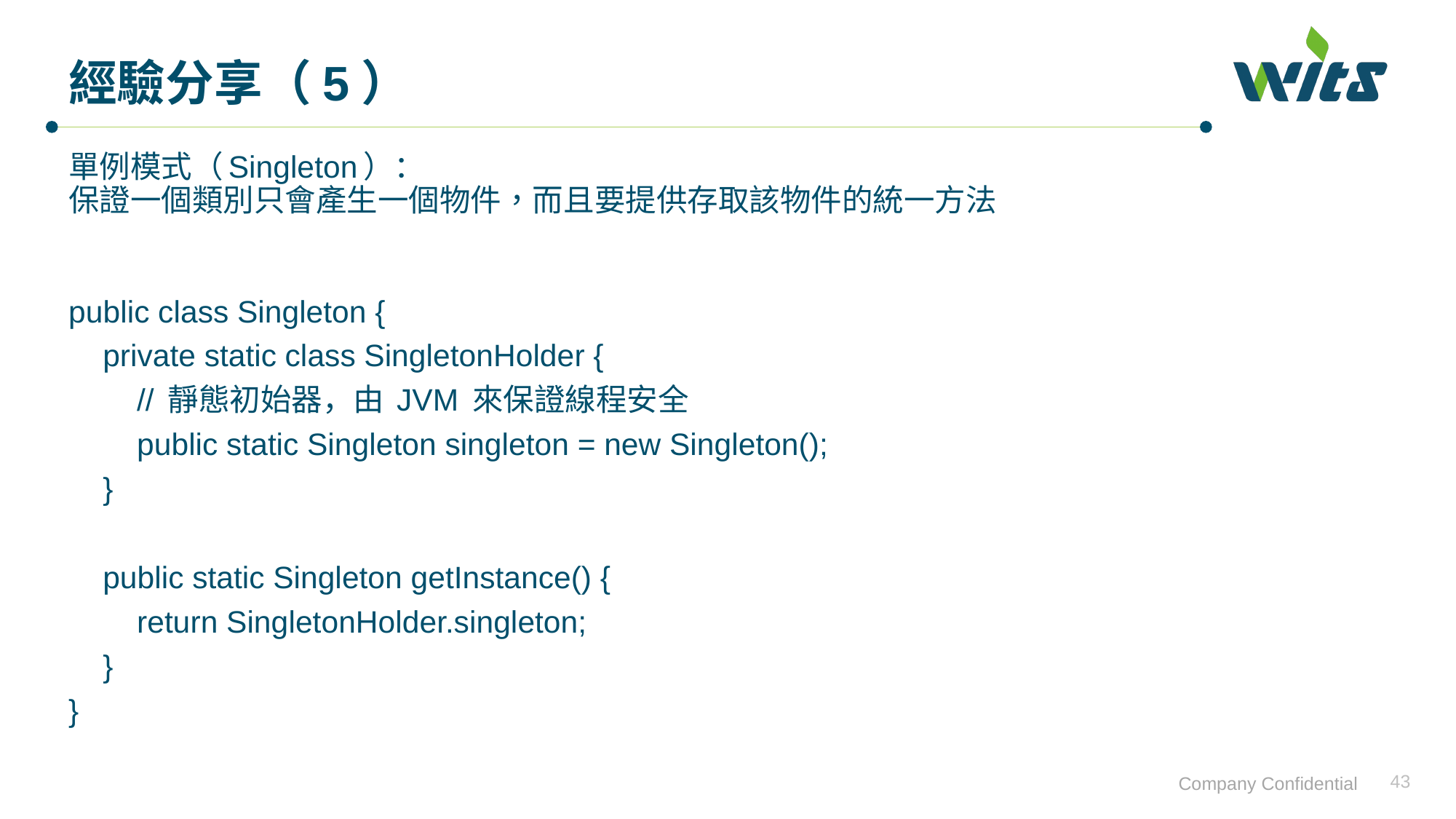

# 經驗分享（5）
單例模式（Singleton）：
保證一個類別只會產生一個物件，而且要提供存取該物件的統一方法

public class Singleton {
    private static class SingletonHolder {
        // 靜態初始器，由 JVM 來保證線程安全
        public static Singleton singleton = new Singleton();
    }

    public static Singleton getInstance() {
        return SingletonHolder.singleton;
    }
}

43